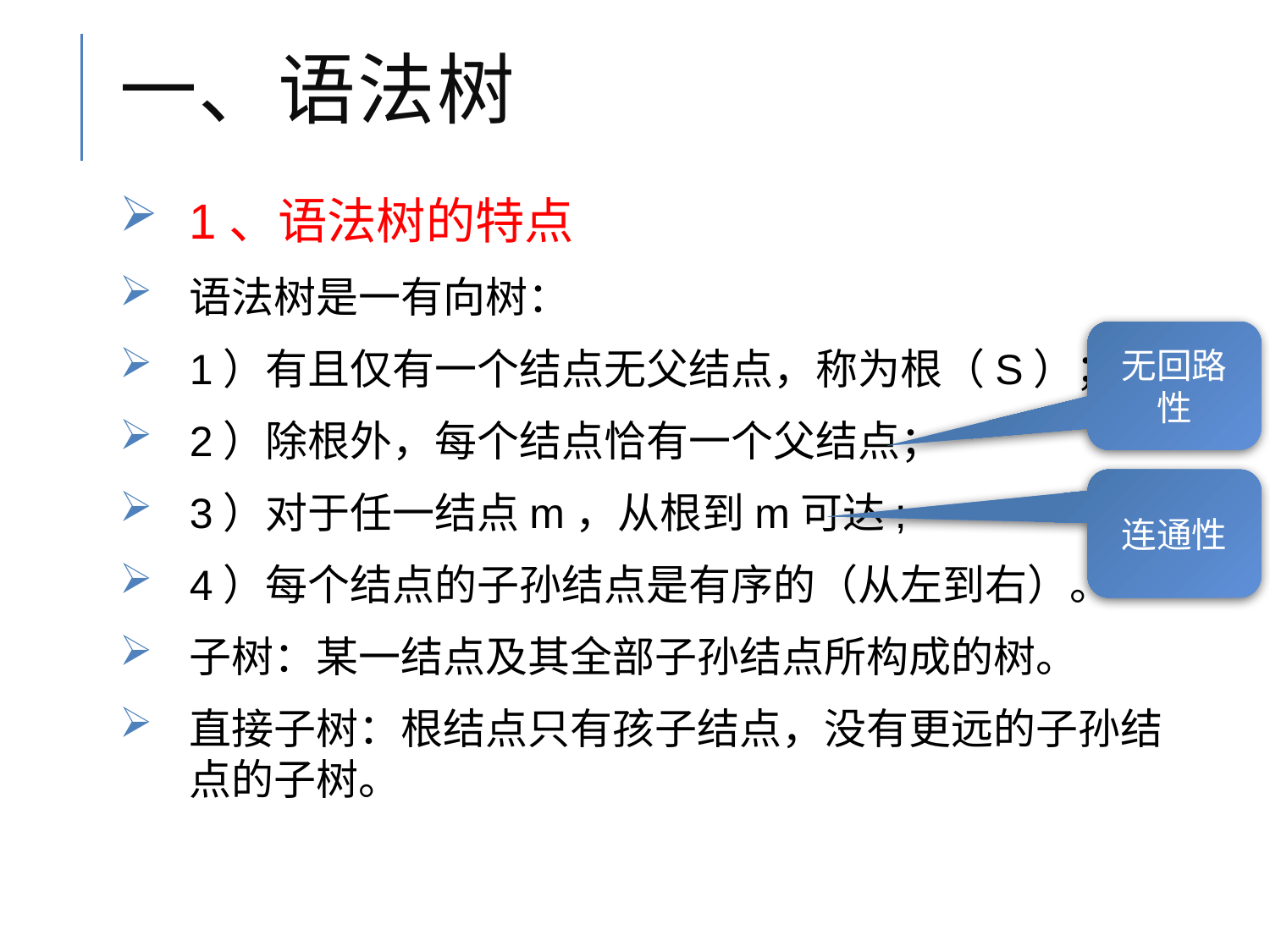

# 一、语法树
1、语法树的特点
语法树是一有向树：
1）有且仅有一个结点无父结点，称为根（S）；
2）除根外，每个结点恰有一个父结点；
3）对于任一结点m，从根到m可达;
4）每个结点的子孙结点是有序的（从左到右）。
子树：某一结点及其全部子孙结点所构成的树。
直接子树：根结点只有孩子结点，没有更远的子孙结点的子树。
无回路性
连通性
48